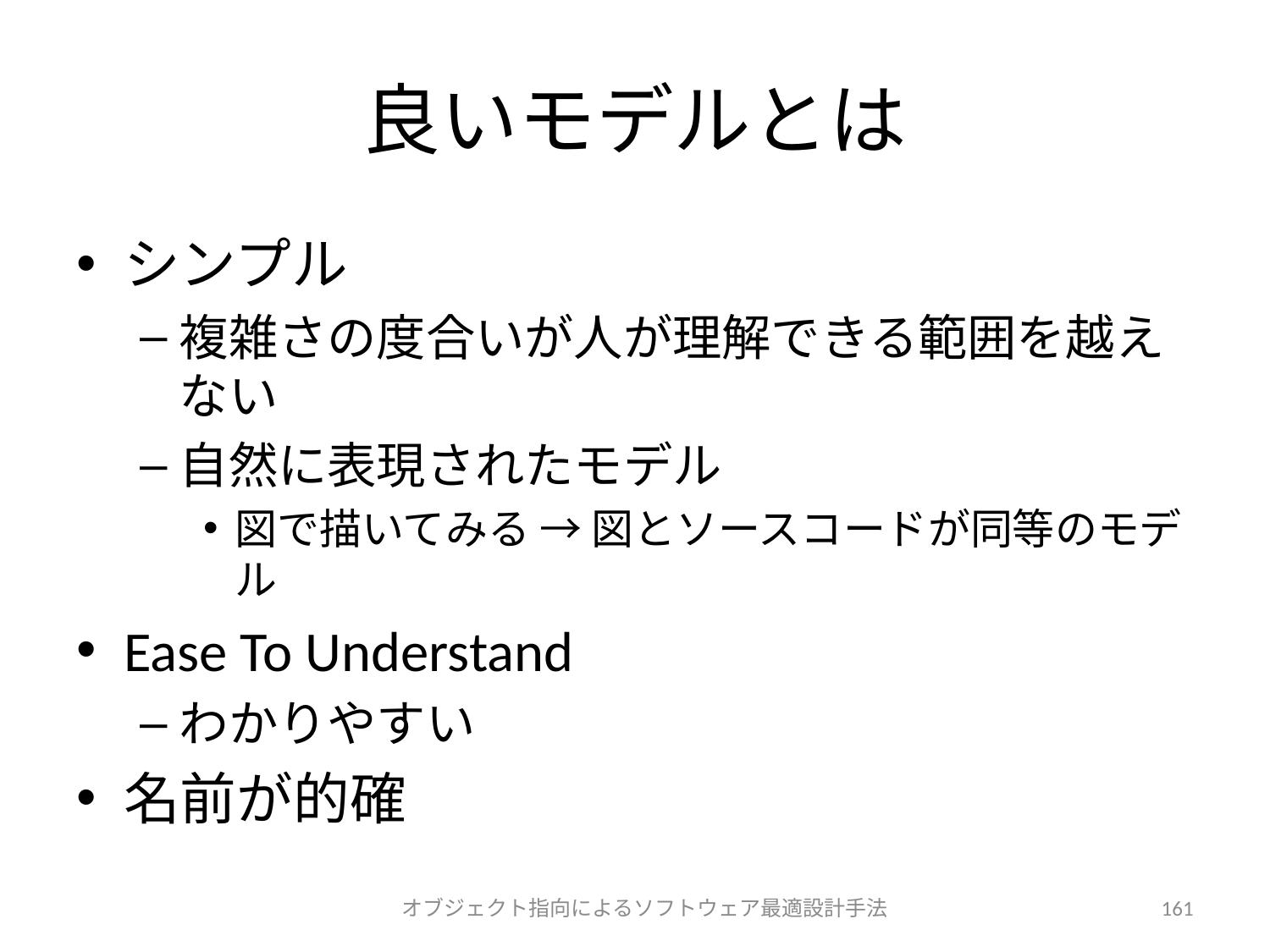

# 良いモデルとは
シンプル
複雑さの度合いが人が理解できる範囲を越えない
自然に表現されたモデル
図で描いてみる → 図とソースコードが同等のモデル
Ease To Understand
わかりやすい
名前が的確
オブジェクト指向によるソフトウェア最適設計手法
161